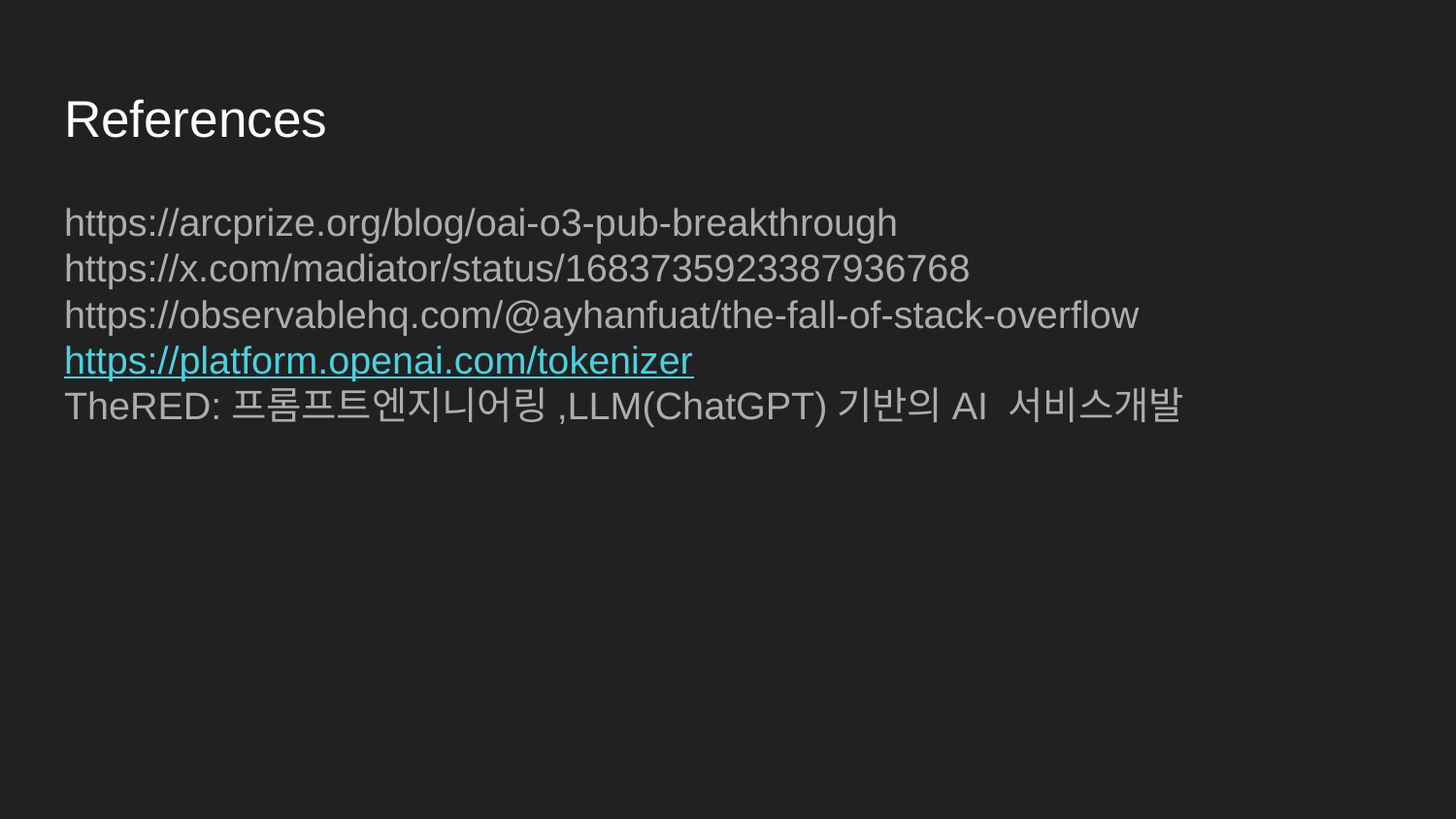

# References
https://arcprize.org/blog/oai-o3-pub-breakthrough
https://x.com/madiator/status/1683735923387936768
https://observablehq.com/@ayhanfuat/the-fall-of-stack-overflow
https://platform.openai.com/tokenizer
TheRED:프롬프트엔지니어링,LLM(ChatGPT)기반의AI 서비스개발